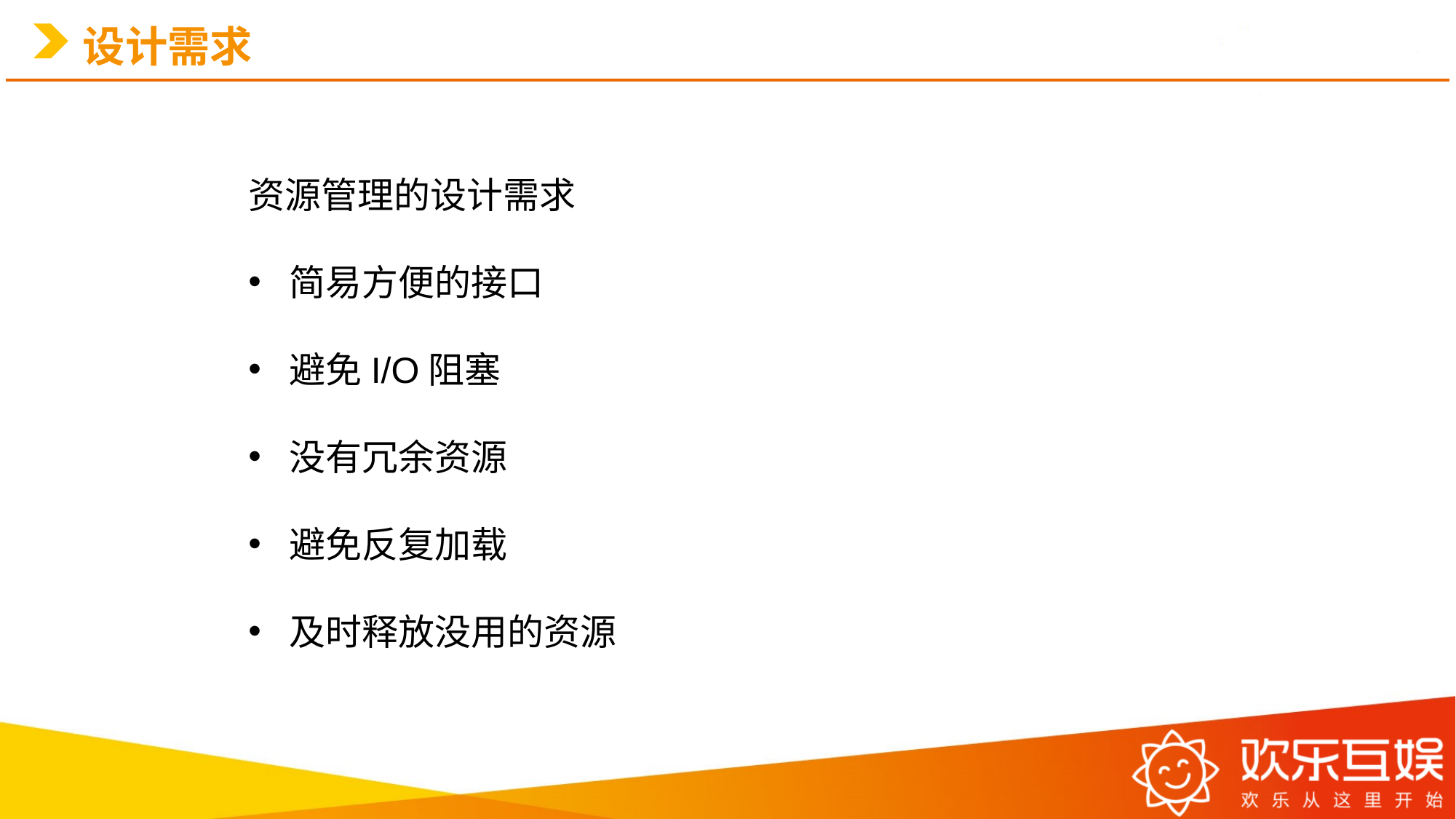

# 设计需求
资源管理的设计需求

简易方便的接口

避免I/O阻塞

没有冗余资源

避免反复加载

及时释放没用的资源